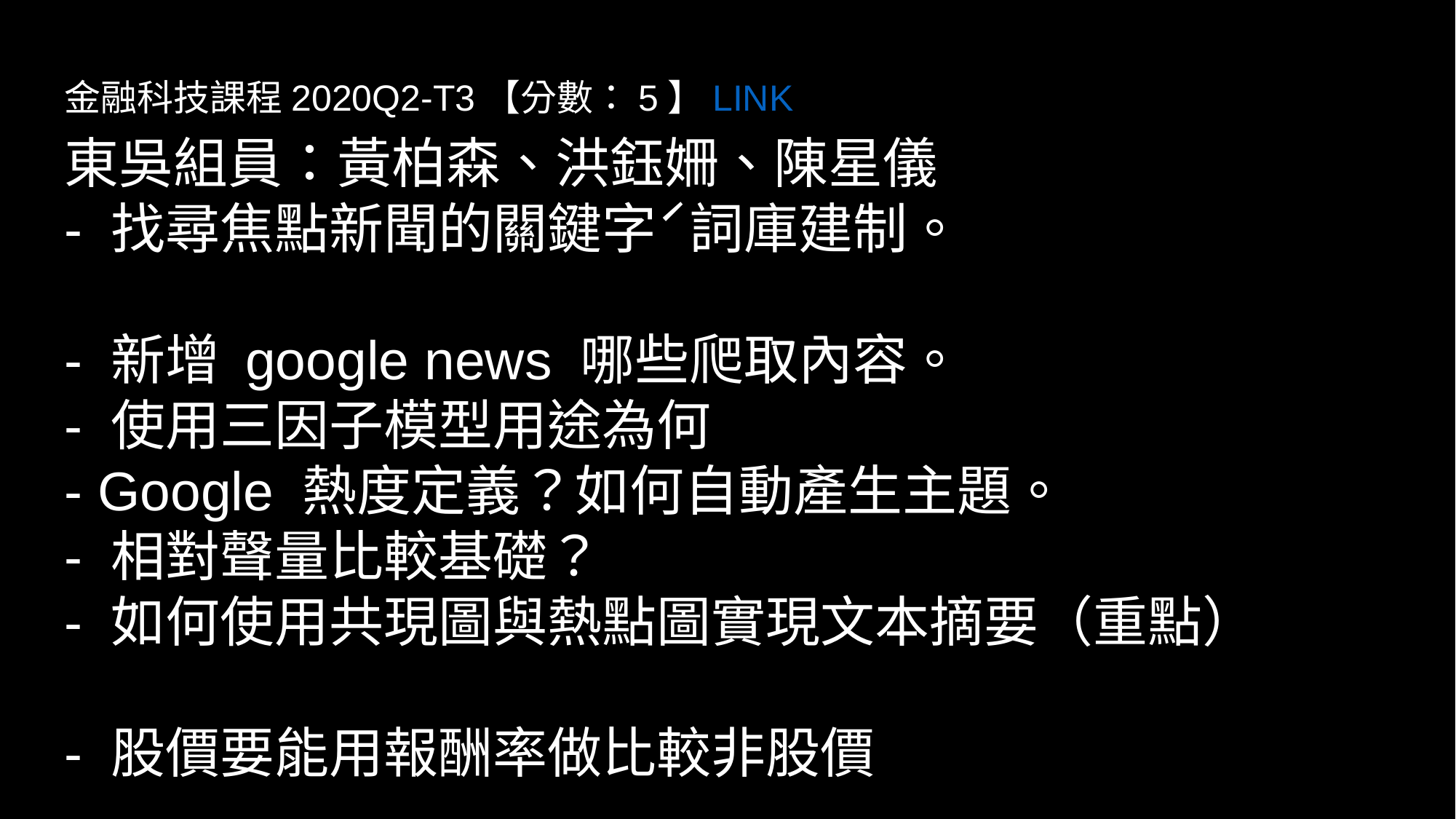

金融科技課程2020Q2-T3【分數：5】LINK
東吳組員：黃柏森、洪鈺姍、陳星儀
- 找尋焦點新聞的關鍵字ˊ詞庫建制。
- 新增 google news 哪些爬取內容。
- 使用三因子模型用途為何
- Google 熱度定義？如何自動產生主題。
- 相對聲量比較基礎？
- 如何使用共現圖與熱點圖實現文本摘要（重點）
- 股價要能用報酬率做比較非股價